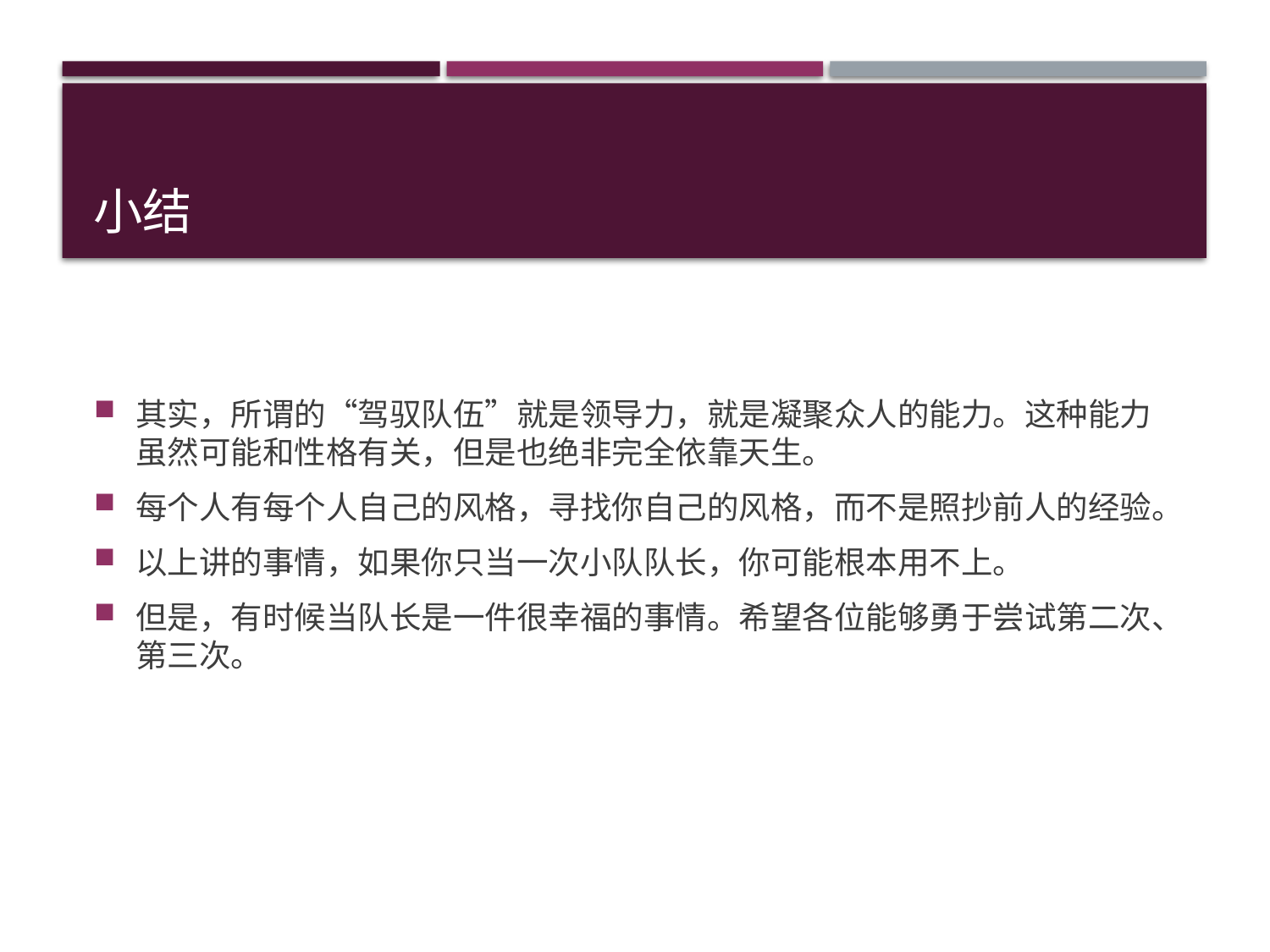

# 小结
其实，所谓的“驾驭队伍”就是领导力，就是凝聚众人的能力。这种能力虽然可能和性格有关，但是也绝非完全依靠天生。
每个人有每个人自己的风格，寻找你自己的风格，而不是照抄前人的经验。
以上讲的事情，如果你只当一次小队队长，你可能根本用不上。
但是，有时候当队长是一件很幸福的事情。希望各位能够勇于尝试第二次、第三次。